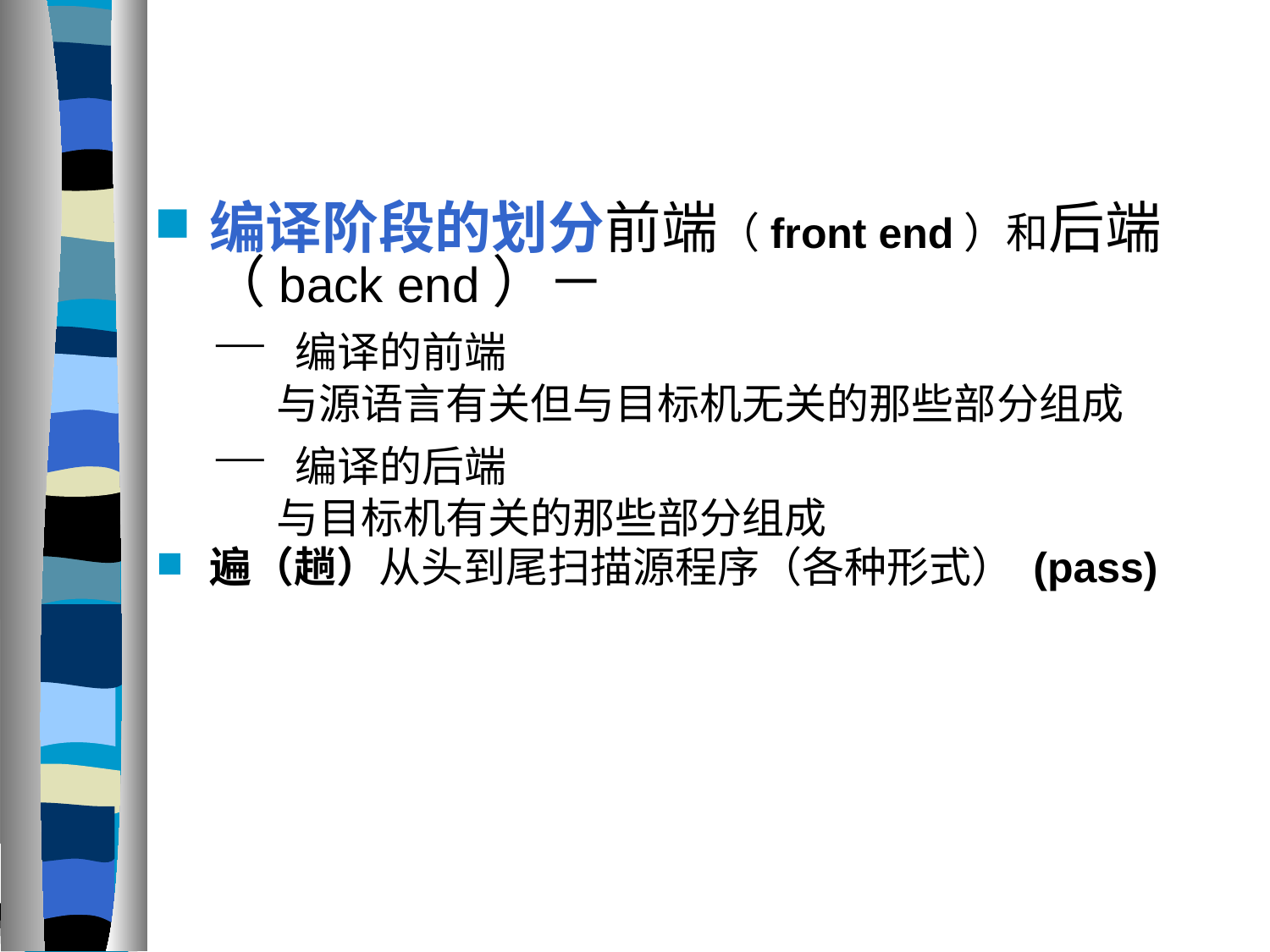

编译阶段的划分前端（front end）和后端（back end）－
    — 编译的前端
           与源语言有关但与目标机无关的那些部分组成
    — 编译的后端
           与目标机有关的那些部分组成
遍（趟）从头到尾扫描源程序（各种形式） (pass)